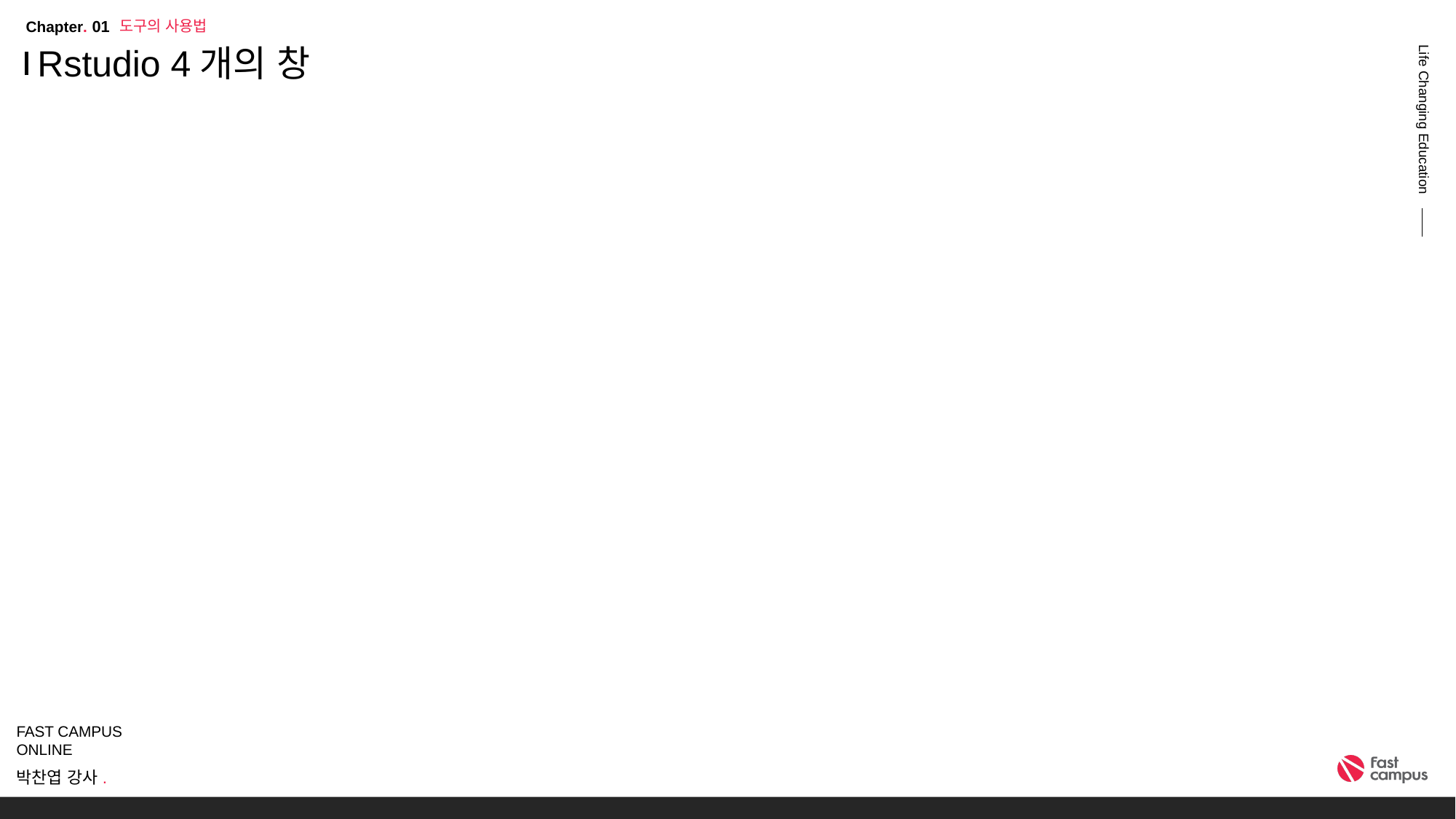

도구의 사용법
01
# Rstudio 4개의 창